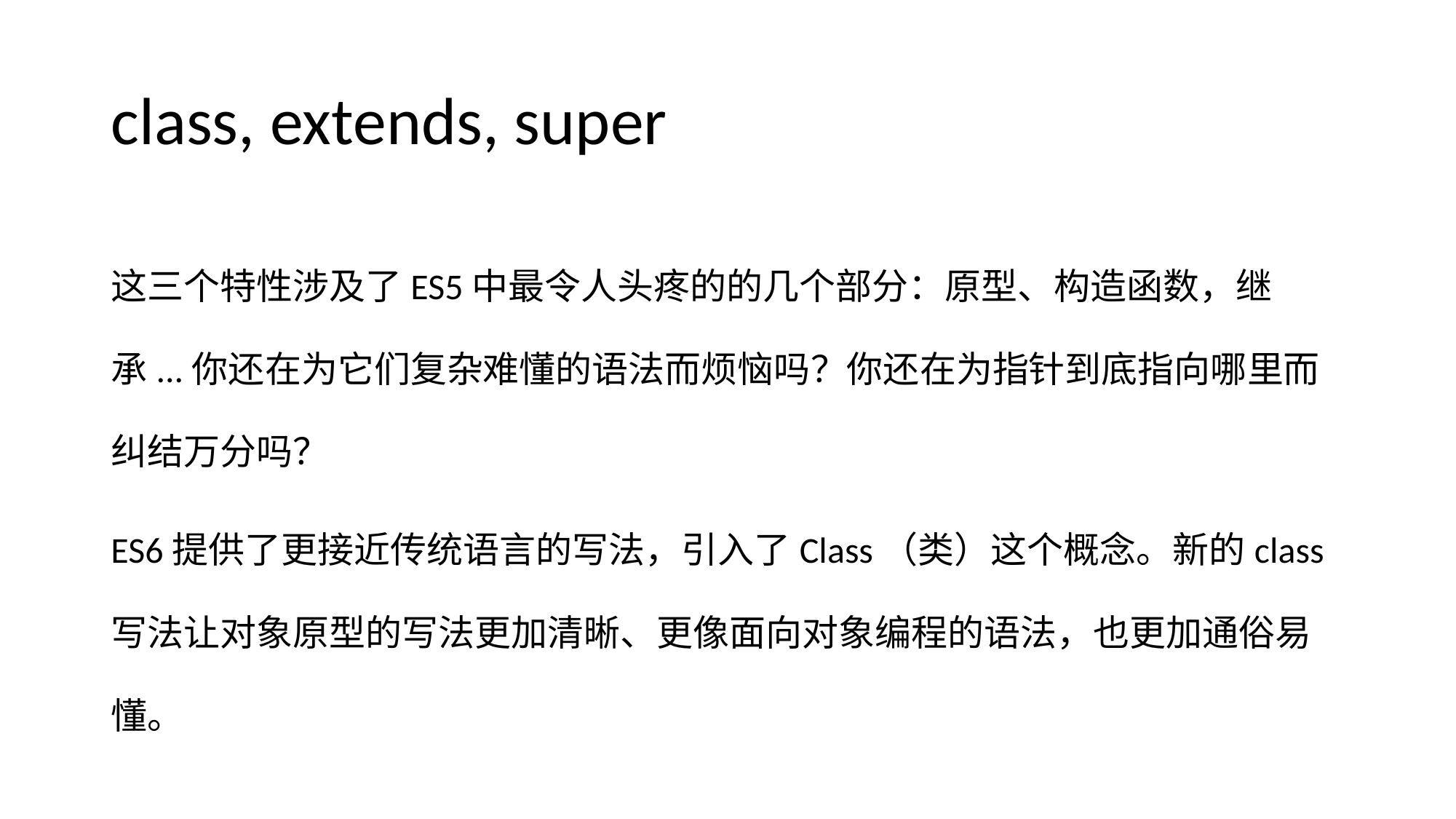

# class, extends, super
这三个特性涉及了ES5中最令人头疼的的几个部分：原型、构造函数，继承...你还在为它们复杂难懂的语法而烦恼吗？你还在为指针到底指向哪里而纠结万分吗？
ES6提供了更接近传统语言的写法，引入了Class（类）这个概念。新的class写法让对象原型的写法更加清晰、更像面向对象编程的语法，也更加通俗易懂。